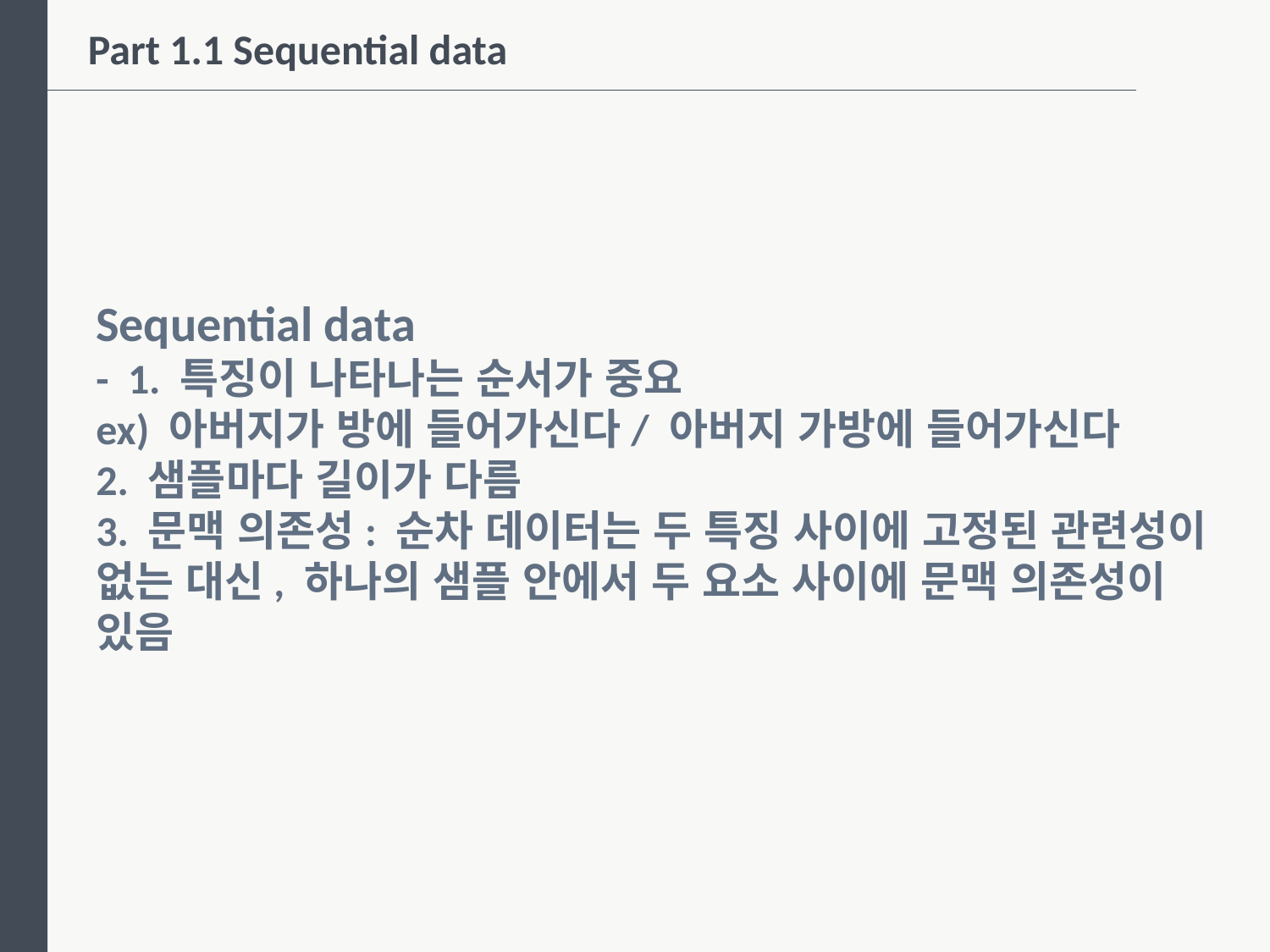

Part 1.1 Sequential data
Sequential data
-  1. 특징이 나타나는 순서가 중요
ex) 아버지가 방에 들어가신다/ 아버지 가방에 들어가신다
2. 샘플마다 길이가 다름
3. 문맥 의존성: 순차 데이터는 두 특징 사이에 고정된 관련성이 없는 대신, 하나의 샘플 안에서 두 요소 사이에 문맥 의존성이 있음